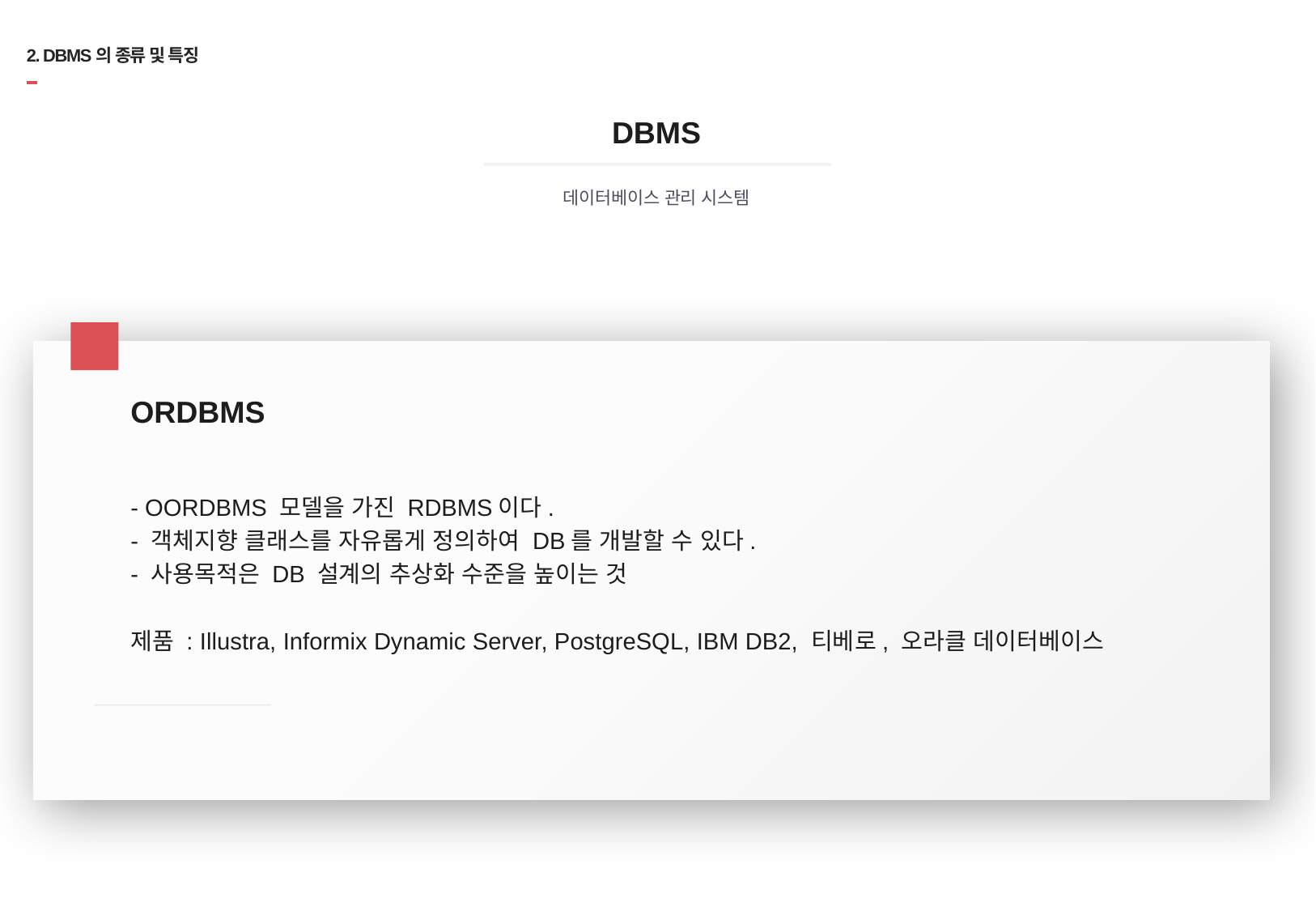

# 2. DBMS의 종류 및 특징
DBMS
데이터베이스 관리 시스템
03

ORDBMS
- OORDBMS 모델을 가진 RDBMS이다.
- 객체지향 클래스를 자유롭게 정의하여 DB를 개발할 수 있다.
- 사용목적은 DB 설계의 추상화 수준을 높이는 것

제품 : Illustra, Informix Dynamic Server, PostgreSQL, IBM DB2, 티베로, 오라클 데이터베이스